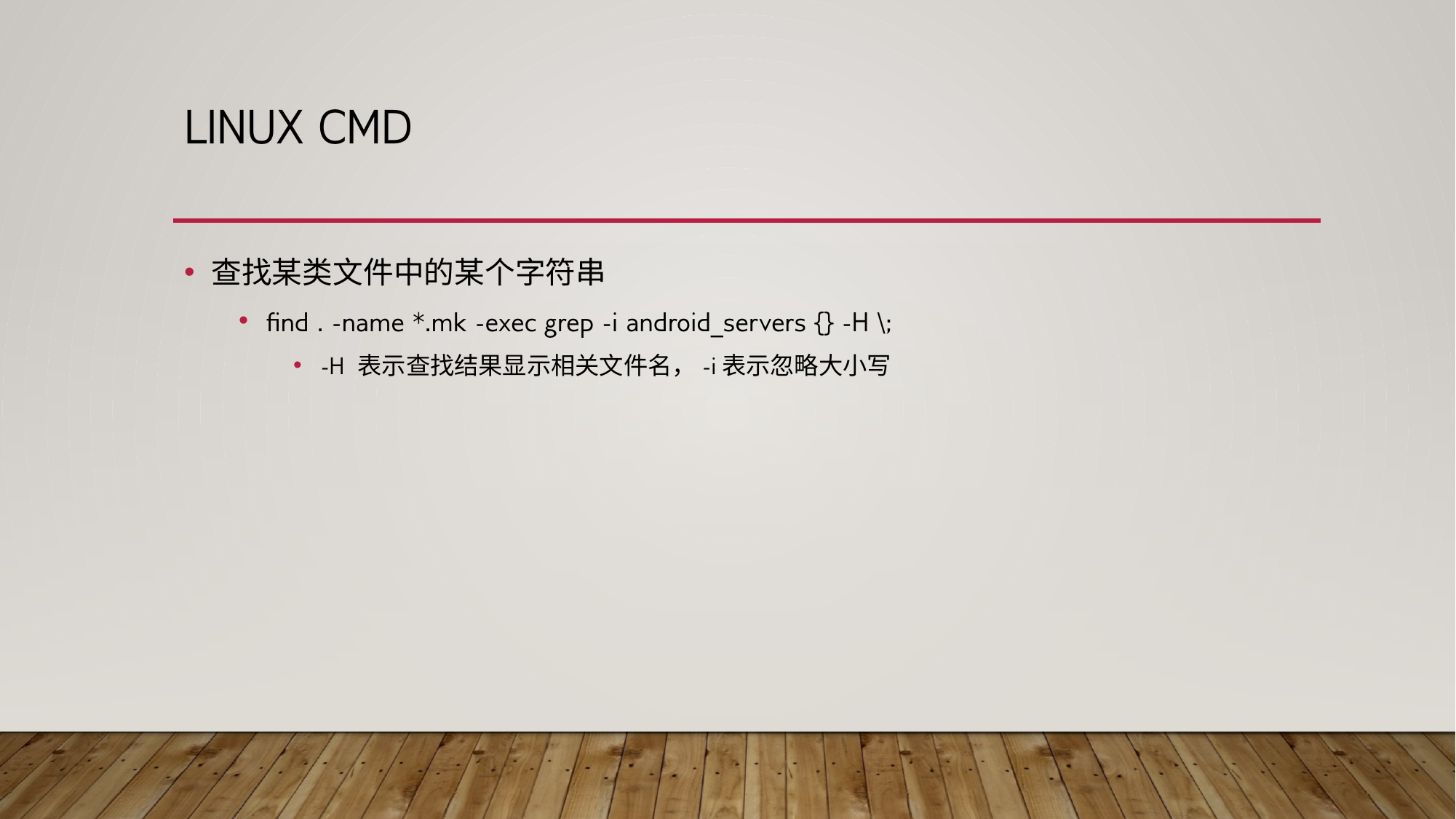

# Linux CMd
查找某类文件中的某个字符串
find . -name *.mk -exec grep -i android_servers {} -H \;
-H 表示查找结果显示相关文件名，-i表示忽略大小写